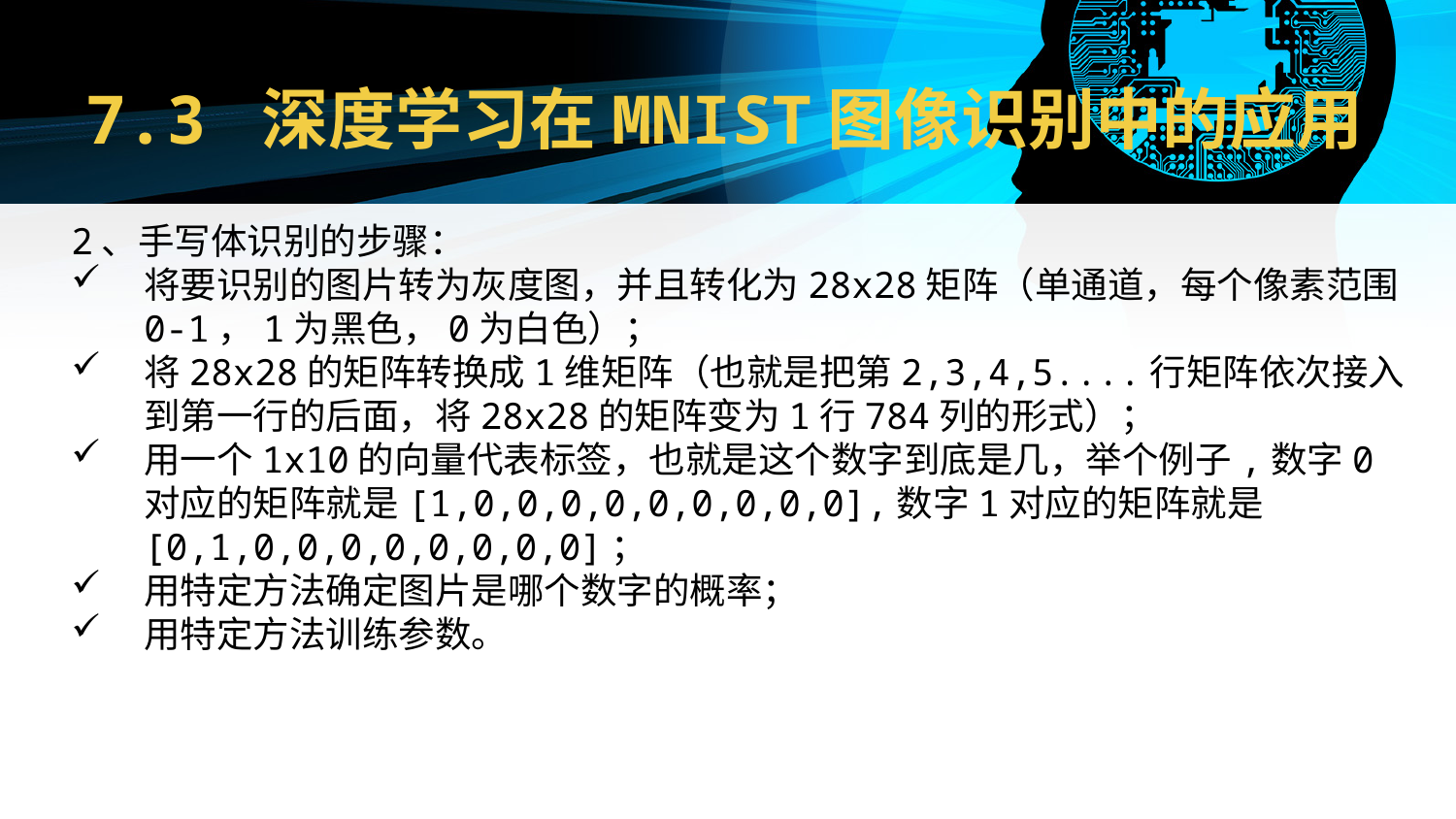

# 7.3 深度学习在MNIST图像识别中的应用
2、手写体识别的步骤：
将要识别的图片转为灰度图，并且转化为28x28矩阵（单通道，每个像素范围0-1，1为黑色，0为白色）；
将28x28的矩阵转换成1维矩阵（也就是把第2,3,4,5....行矩阵依次接入到第一行的后面，将28x28的矩阵变为1行784列的形式）；
用一个1x10的向量代表标签，也就是这个数字到底是几，举个例子,数字0对应的矩阵就是[1,0,0,0,0,0,0,0,0,0],数字1对应的矩阵就是[0,1,0,0,0,0,0,0,0,0]；
用特定方法确定图片是哪个数字的概率；
用特定方法训练参数。